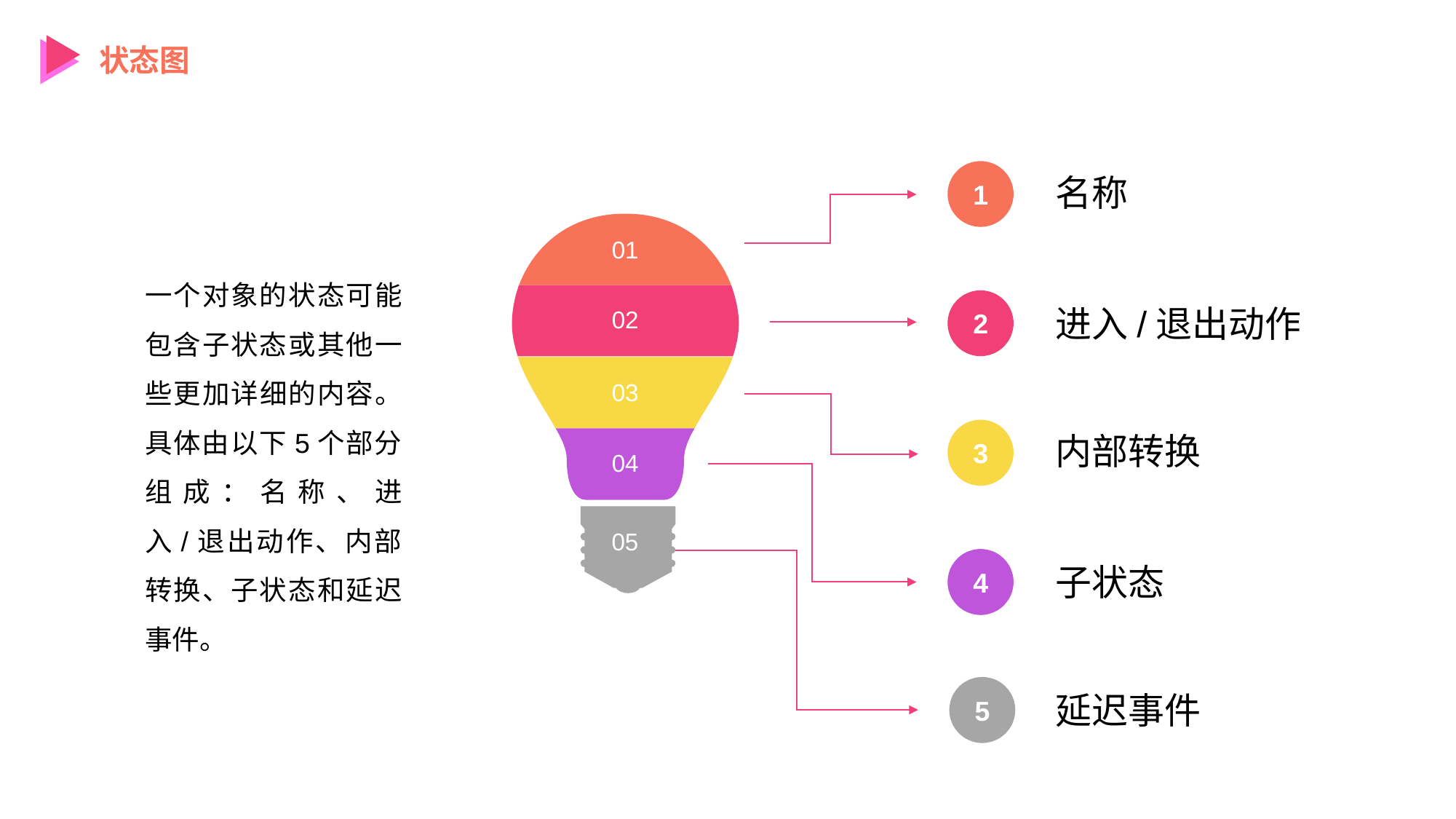

状态图
1
名称

01
一个对象的状态可能包含子状态或其他一些更加详细的内容。具体由以下5个部分组成：名称、进入/退出动作、内部转换、子状态和延迟事件。

02
2
进入/退出动作

03
3
内部转换

04

05
4
子状态
5
延迟事件